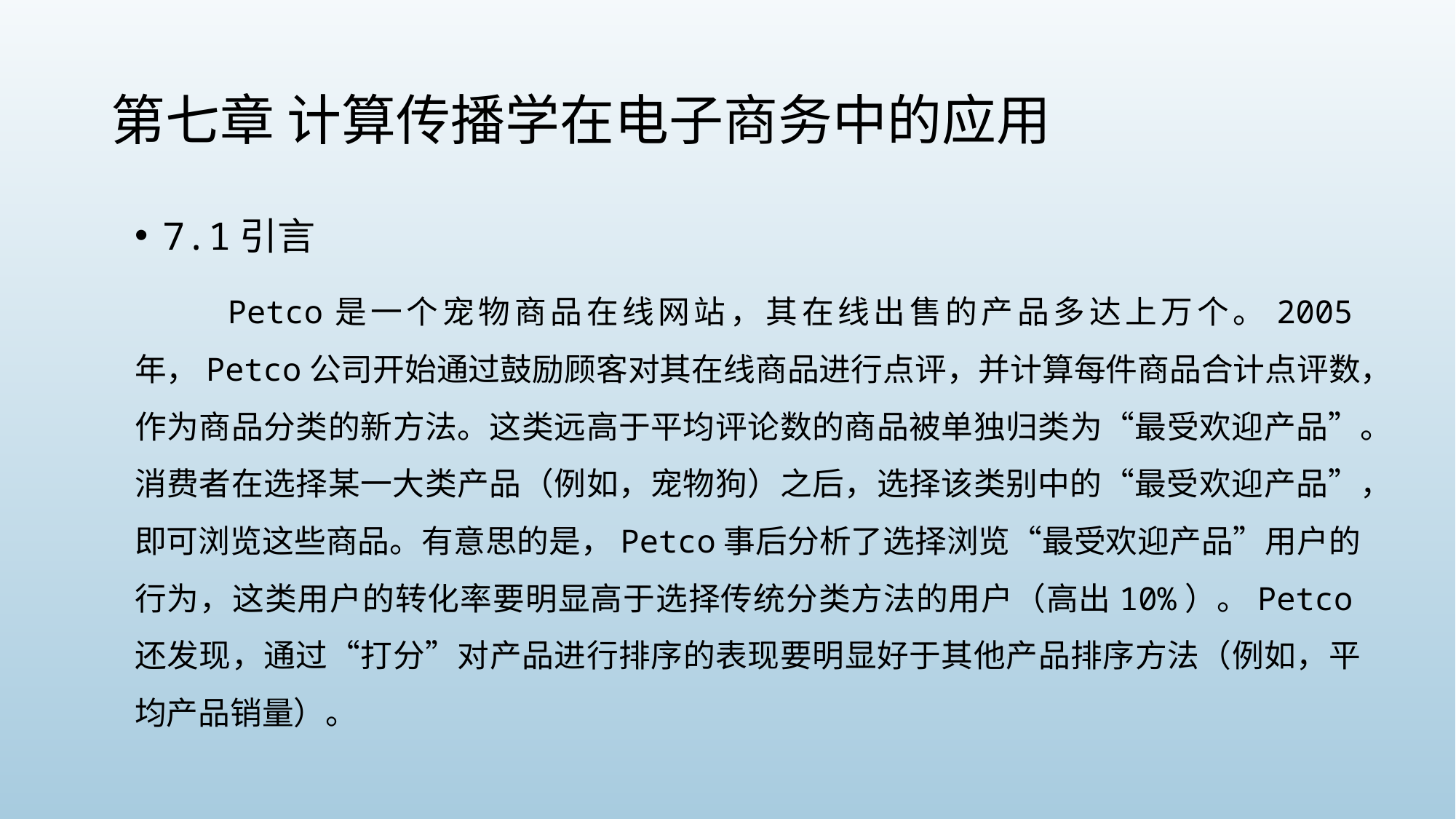

# 第七章 计算传播学在电子商务中的应用
7.1引言
    Petco是一个宠物商品在线网站，其在线出售的产品多达上万个。2005年，Petco公司开始通过鼓励顾客对其在线商品进行点评，并计算每件商品合计点评数，作为商品分类的新方法。这类远高于平均评论数的商品被单独归类为“最受欢迎产品”。消费者在选择某一大类产品（例如，宠物狗）之后，选择该类别中的“最受欢迎产品”，即可浏览这些商品。有意思的是，Petco事后分析了选择浏览“最受欢迎产品”用户的行为，这类用户的转化率要明显高于选择传统分类方法的用户（高出10%）。Petco还发现，通过“打分”对产品进行排序的表现要明显好于其他产品排序方法（例如，平均产品销量）。